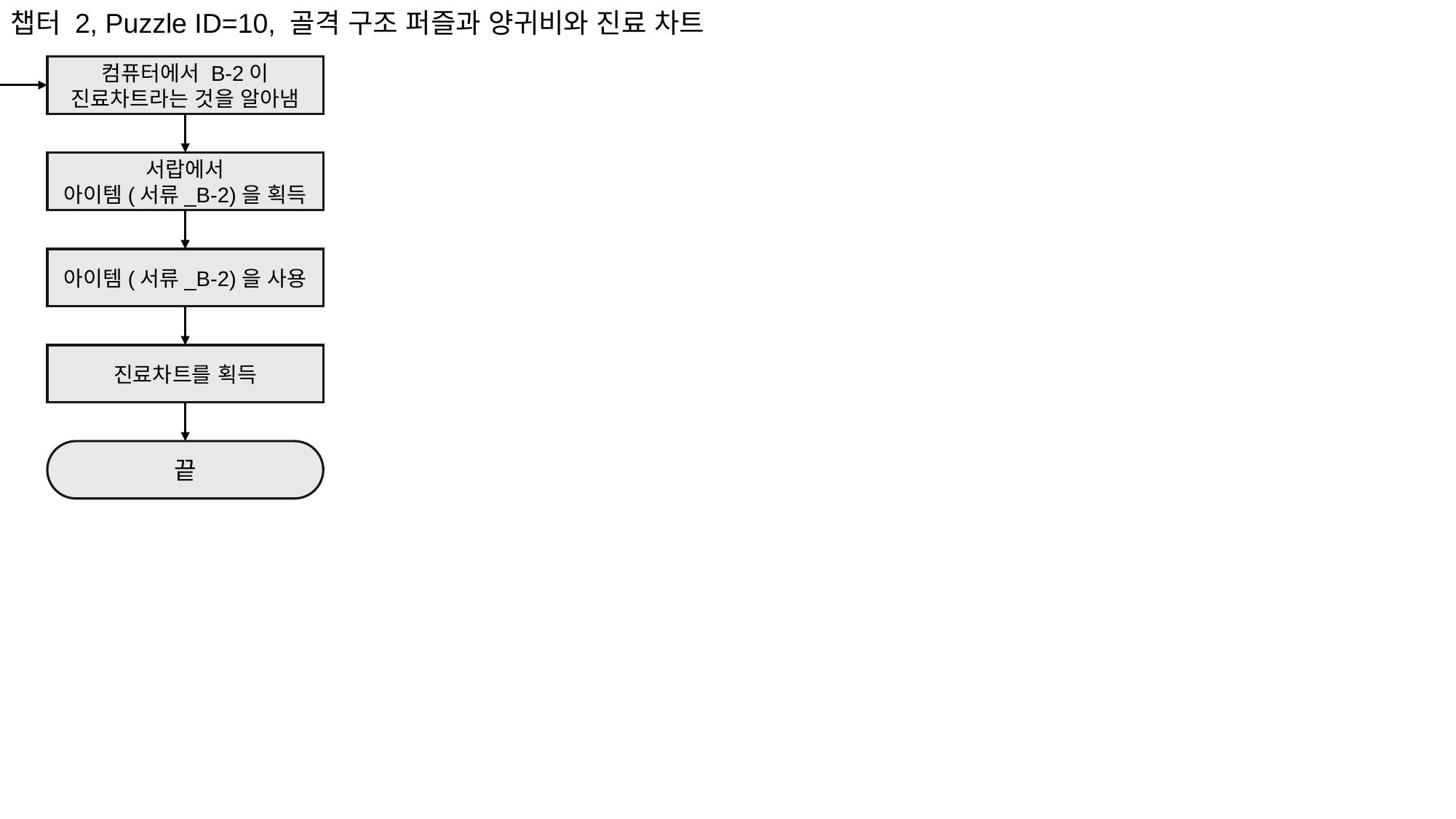

챕터 2, Puzzle ID=10, 골격 구조 퍼즐과 양귀비와 진료 차트
컴퓨터에서 B-2이 진료차트라는 것을 알아냄
서랍에서
아이템(서류_B-2)을 획득
아이템(서류_B-2)을 사용
진료차트를 획득
끝